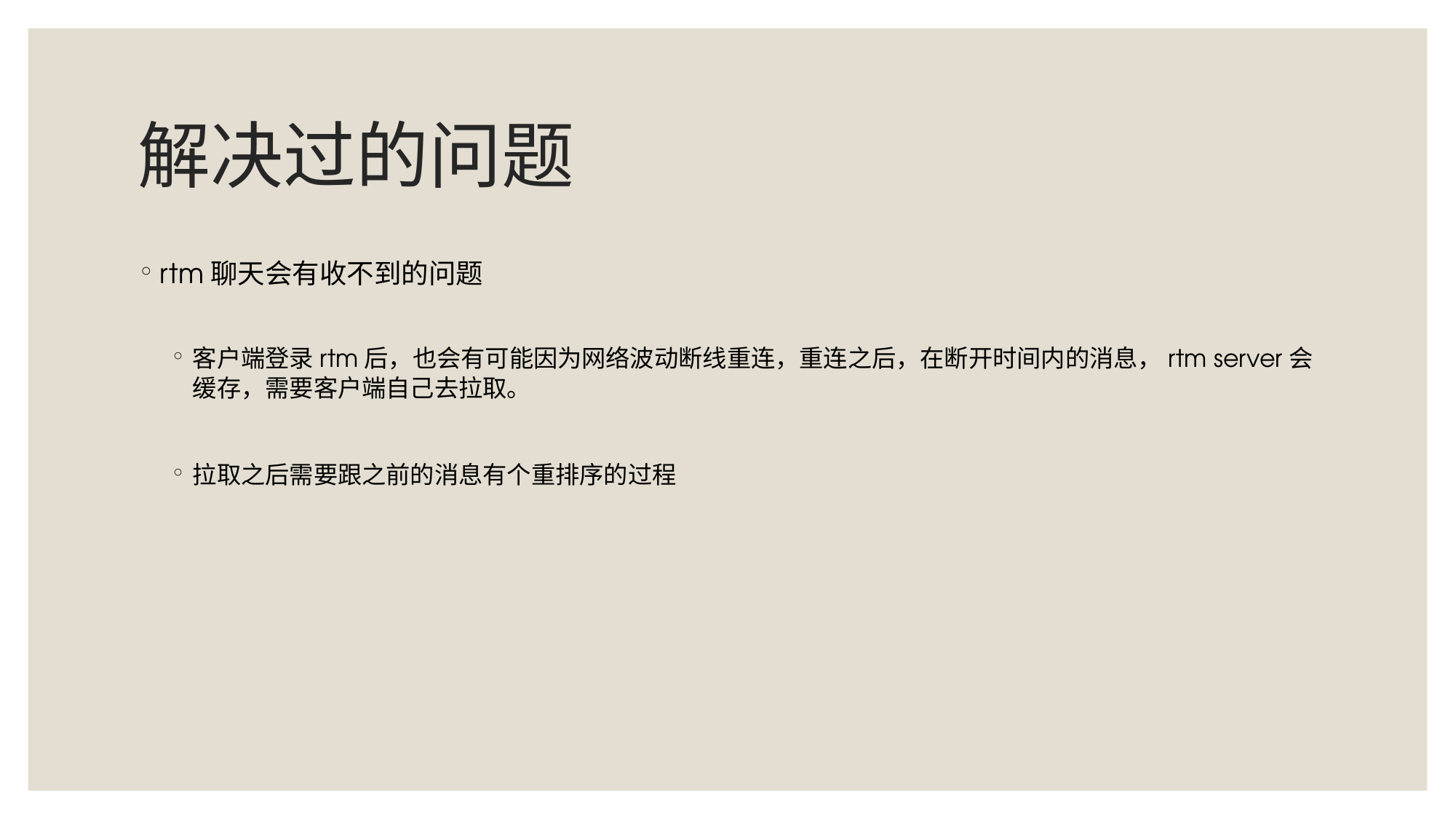

# 解决过的问题
rtm聊天会有收不到的问题

客户端登录rtm后，也会有可能因为网络波动断线重连，重连之后，在断开时间内的消息，rtm server会缓存，需要客户端自己去拉取。

拉取之后需要跟之前的消息有个重排序的过程